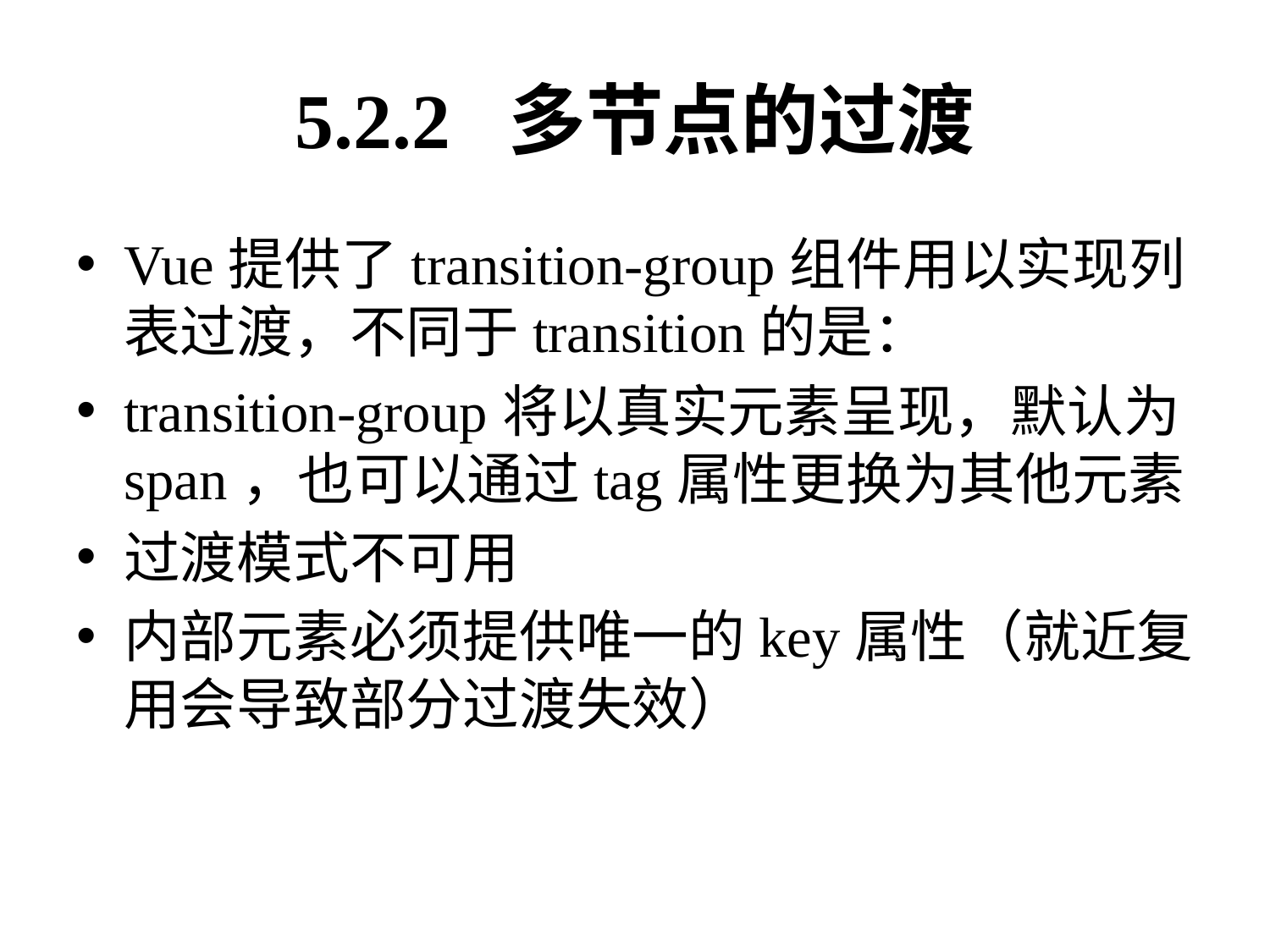

# 5.2.2  多节点的过渡
Vue提供了transition-group组件用以实现列表过渡，不同于transition的是：
transition-group将以真实元素呈现，默认为span，也可以通过tag属性更换为其他元素
过渡模式不可用
内部元素必须提供唯一的key属性（就近复用会导致部分过渡失效）